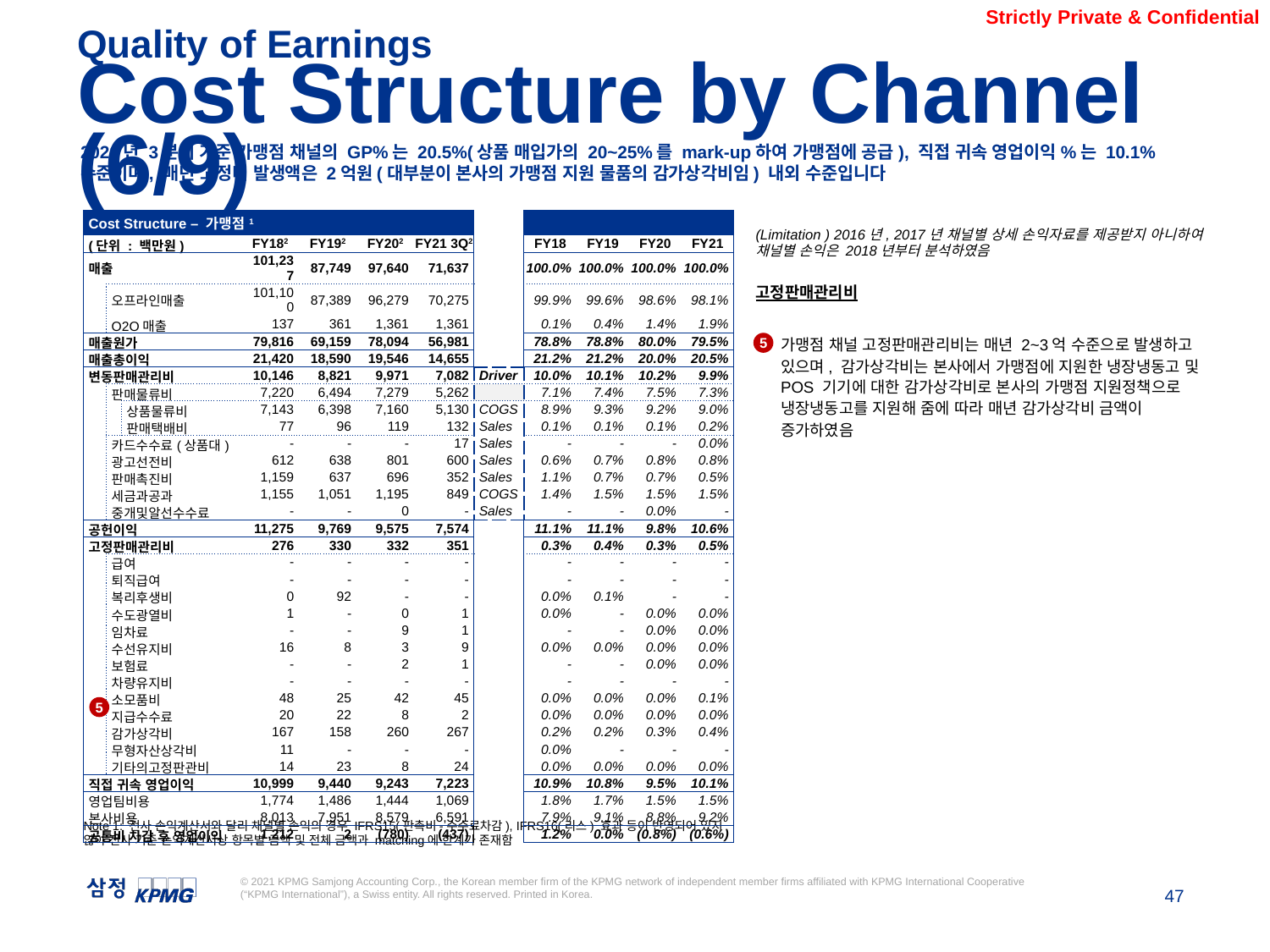

Quality of Earnings
Cost Structure by Channel (6/9)
2021년 3분기 기준 가맹점 채널의 GP%는 20.5%(상품 매입가의 20~25%를 mark-up하여 가맹점에 공급), 직접 귀속 영업이익%는 10.1% 수준이며, 매년 고정비 발생액은 2억원(대부분이 본사의 가맹점 지원 물품의 감가상각비임) 내외 수준입니다

| Cost Structure – 가맹점1 |  |  |  |  |  |  |  |  |  |  |  |
| --- | --- | --- | --- | --- | --- | --- | --- | --- | --- | --- | --- |
| (단위 : 백만원) |  |  | FY182 | FY192 | FY202 | FY21 3Q2 |  | FY18 | FY19 | FY20 | FY21 |
| 매출 |  |  | 101,237 | 87,749 | 97,640 | 71,637 |  | 100.0% | 100.0% | 100.0% | 100.0% |
|  | 오프라인매출 |  | 101,100 | 87,389 | 96,279 | 70,275 |  | 99.9% | 99.6% | 98.6% | 98.1% |
|  | O2O매출 |  | 137 | 361 | 1,361 | 1,361 |  | 0.1% | 0.4% | 1.4% | 1.9% |
| 매출원가 |  |  | 79,816 | 69,159 | 78,094 | 56,981 |  | 78.8% | 78.8% | 80.0% | 79.5% |
| 매출총이익 |  |  | 21,420 | 18,590 | 19,546 | 14,655 |  | 21.2% | 21.2% | 20.0% | 20.5% |
| 변동판매관리비 |  |  | 10,146 | 8,821 | 9,971 | 7,082 | Driver | 10.0% | 10.1% | 10.2% | 9.9% |
|  | 판매물류비 |  | 7,220 | 6,494 | 7,279 | 5,262 |  | 7.1% | 7.4% | 7.5% | 7.3% |
|  |  | 상품물류비 | 7,143 | 6,398 | 7,160 | 5,130 | COGS | 8.9% | 9.3% | 9.2% | 9.0% |
|  |  | 판매택배비 | 77 | 96 | 119 | 132 | Sales | 0.1% | 0.1% | 0.1% | 0.2% |
|  | 카드수수료(상품대) | 카드수수료(상품대) | - | - | - | 17 | Sales | - | - | - | 0.0% |
|  | 광고선전비 |  | 612 | 638 | 801 | 600 | Sales | 0.6% | 0.7% | 0.8% | 0.8% |
|  | 판매촉진비 |  | 1,159 | 637 | 696 | 352 | Sales | 1.1% | 0.7% | 0.7% | 0.5% |
|  | 세금과공과 |  | 1,155 | 1,051 | 1,195 | 849 | COGS | 1.4% | 1.5% | 1.5% | 1.5% |
|  | 중개및알선수수료 |  | - | - | 0 | - | Sales | - | - | 0.0% | - |
| 공헌이익 |  |  | 11,275 | 9,769 | 9,575 | 7,574 |  | 11.1% | 11.1% | 9.8% | 10.6% |
| 고정판매관리비 |  |  | 276 | 330 | 332 | 351 |  | 0.3% | 0.4% | 0.3% | 0.5% |
|  | 급여 |  | - | - | - | - |  | - | - | - | - |
|  | 퇴직급여 |  | - | - | - | - |  | - | - | - | - |
|  | 복리후생비 |  | 0 | 92 | - | - |  | 0.0% | 0.1% | - | - |
|  | 수도광열비 |  | 1 | - | 0 | 1 |  | 0.0% | - | 0.0% | 0.0% |
|  | 임차료 |  | - | - | 9 | 1 |  | - | - | 0.0% | 0.0% |
|  | 수선유지비 |  | 16 | 8 | 3 | 9 |  | 0.0% | 0.0% | 0.0% | 0.0% |
|  | 보험료 |  | - | - | 2 | 1 |  | - | - | 0.0% | 0.0% |
|  | 차량유지비 |  | - | - | - | - |  | - | - | - | - |
|  | 소모품비 |  | 48 | 25 | 42 | 45 |  | 0.0% | 0.0% | 0.0% | 0.1% |
|  | 지급수수료 |  | 20 | 22 | 8 | 2 |  | 0.0% | 0.0% | 0.0% | 0.0% |
|  | 감가상각비 |  | 167 | 158 | 260 | 267 |  | 0.2% | 0.2% | 0.3% | 0.4% |
|  | 무형자산상각비 |  | 11 | - | - | - |  | 0.0% | - | - | - |
|  | 기타의고정판관비 |  | 14 | 23 | 8 | 24 |  | 0.0% | 0.0% | 0.0% | 0.0% |
| 직접 귀속 영업이익 |  |  | 10,999 | 9,440 | 9,243 | 7,223 |  | 10.9% | 10.8% | 9.5% | 10.1% |
| 영업팀비용 |  |  | 1,774 | 1,486 | 1,444 | 1,069 |  | 1.8% | 1.7% | 1.5% | 1.5% |
| 본사비용 |  |  | 8,013 | 7,951 | 8,579 | 6,591 |  | 7.9% | 9.1% | 8.8% | 9.2% |
| 공통비 차감 후 영업이익 |  |  | 1,212 | 2 | (780) | (437) |  | 1.2% | 0.0% | (0.8%) | (0.6%) |
(Limitation ) 2016년, 2017년 채널별 상세 손익자료를 제공받지 아니하여 채널별 손익은 2018년부터 분석하였음

고정판매관리비

가맹점 채널 고정판매관리비는 매년 2~3억 수준으로 발생하고 있으며, 감가상각비는 본사에서 가맹점에 지원한 냉장냉동고 및 POS 기기에 대한 감가상각비로 본사의 가맹점 지원정책으로 냉장냉동고를 지원해 줌에 따라 매년 감가상각비 금액이 증가하였음

5
5
Note 1: 전사 손익계산서와 달리 채널별 손익의 경우 IFRS15(판촉비-수수료차감), IFRS16(리스) 효과 등이 반영되어 있지 않아 전사 기준 손익계산서상 항목별 금액 및 전체 금액과 matching에 한계가 존재함